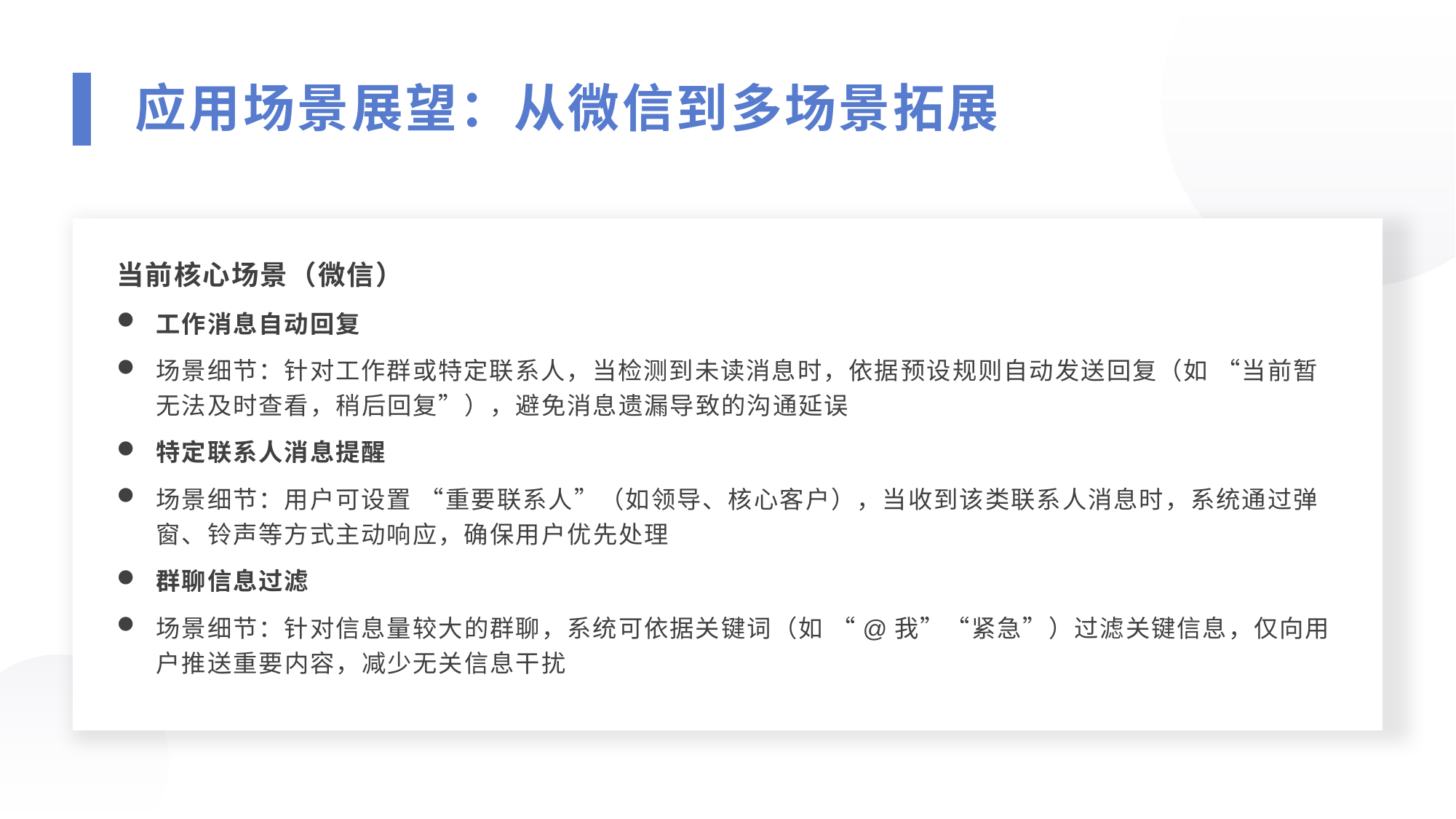

应用场景展望：从微信到多场景拓展

当前核心场景（微信）
工作消息自动回复
场景细节：针对工作群或特定联系人，当检测到未读消息时，依据预设规则自动发送回复（如 “当前暂无法及时查看，稍后回复”），避免消息遗漏导致的沟通延误
特定联系人消息提醒
场景细节：用户可设置 “重要联系人”（如领导、核心客户），当收到该类联系人消息时，系统通过弹窗、铃声等方式主动响应，确保用户优先处理
群聊信息过滤
场景细节：针对信息量较大的群聊，系统可依据关键词（如 “@我”“紧急”）过滤关键信息，仅向用户推送重要内容，减少无关信息干扰